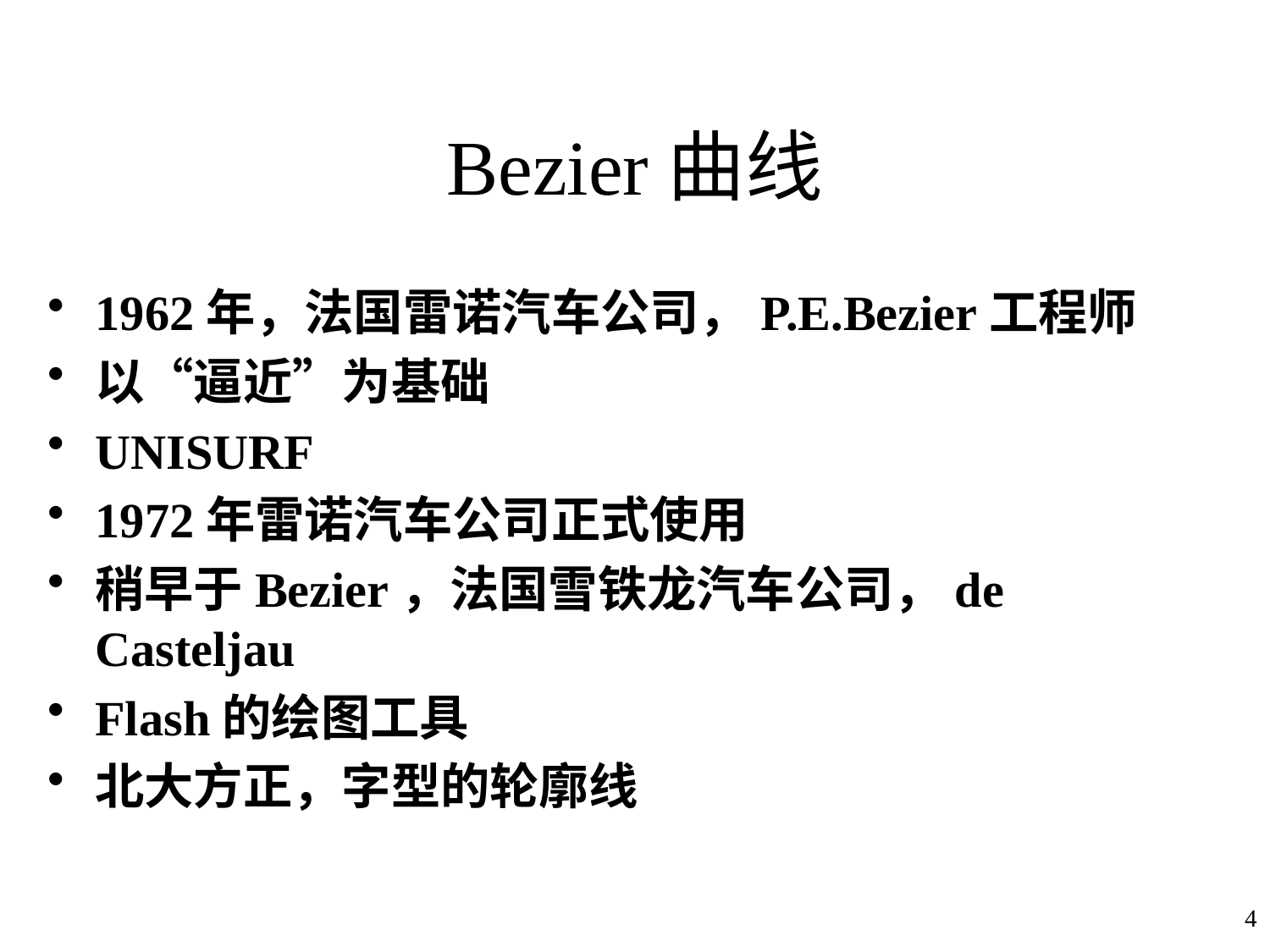

# Bezier曲线
1962年，法国雷诺汽车公司，P.E.Bezier工程师
以“逼近”为基础
UNISURF
1972年雷诺汽车公司正式使用
稍早于Bezier，法国雪铁龙汽车公司，de Casteljau
Flash的绘图工具
北大方正，字型的轮廓线

4